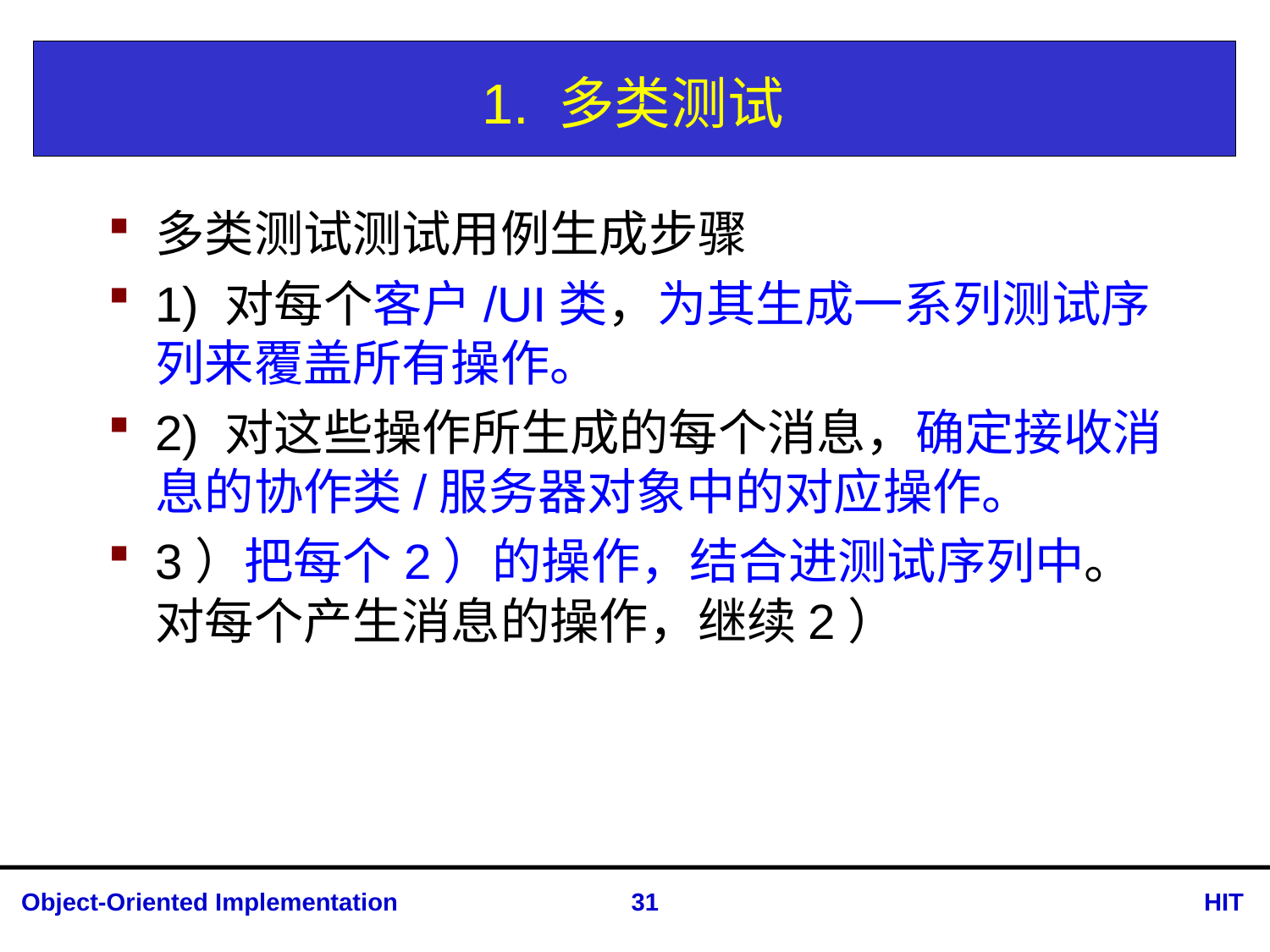

# 1. 多类测试
多类测试测试用例生成步骤
1) 对每个客户/UI类，为其生成一系列测试序列来覆盖所有操作。
2) 对这些操作所生成的每个消息，确定接收消息的协作类/服务器对象中的对应操作。
3）把每个2）的操作，结合进测试序列中。对每个产生消息的操作，继续2）